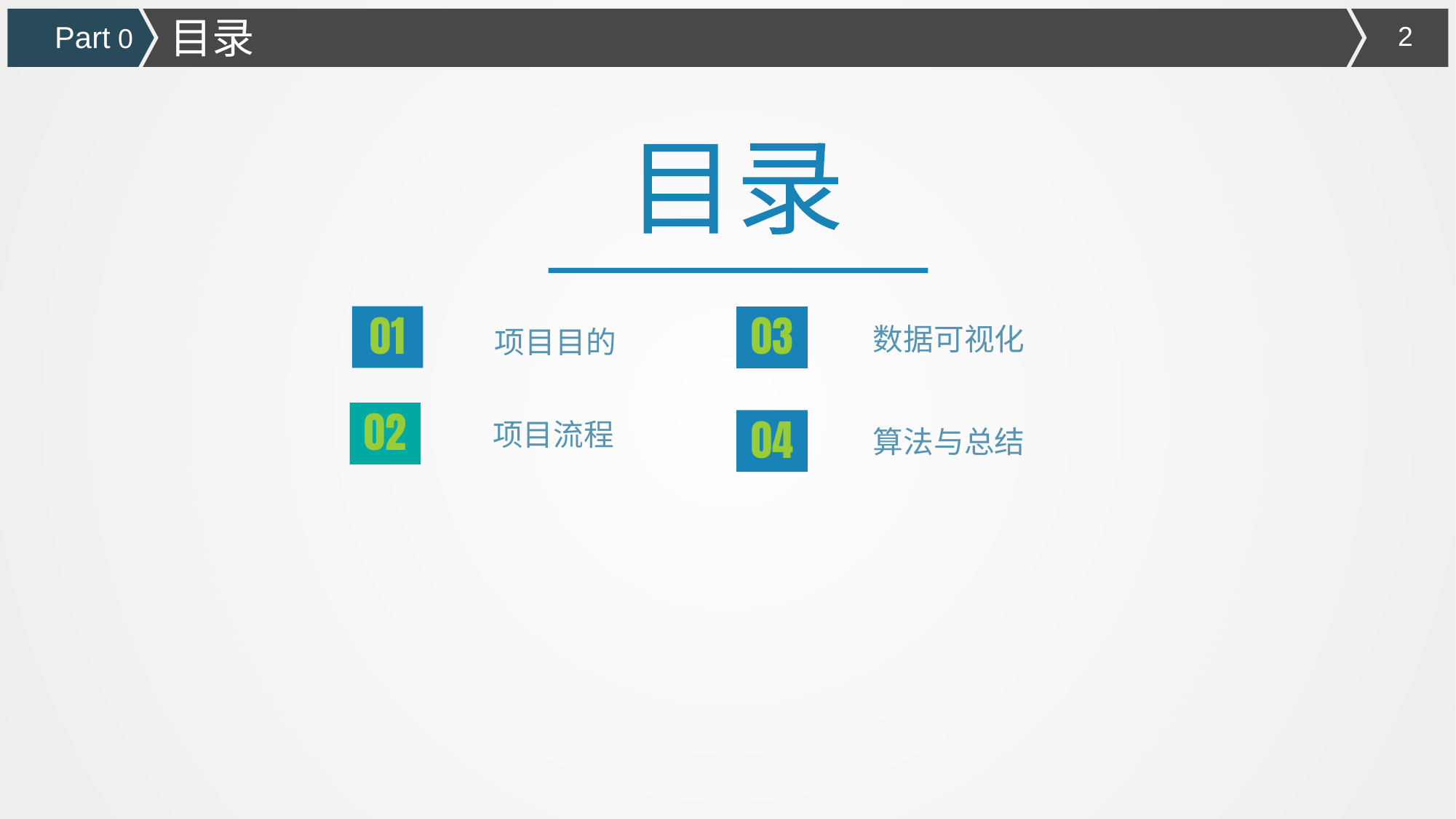

目录
Part 0

目录

01
  项目目的
03
02
项目流程
04
数据可视化
算法与总结